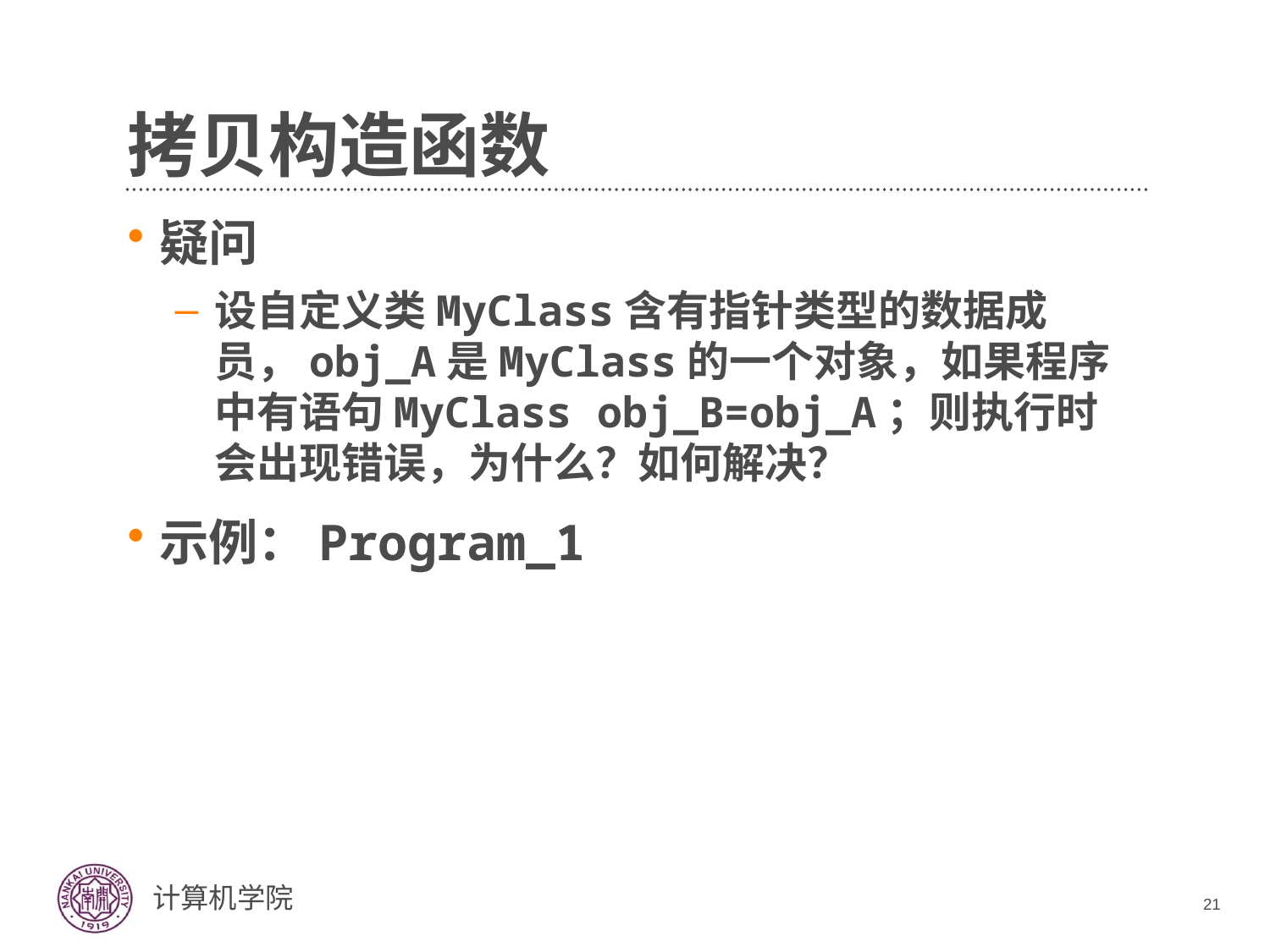

# 拷贝构造函数
疑问
设自定义类MyClass含有指针类型的数据成员，obj_A是MyClass的一个对象，如果程序中有语句MyClass obj_B=obj_A；则执行时会出现错误，为什么？如何解决？
示例：Program_1
21